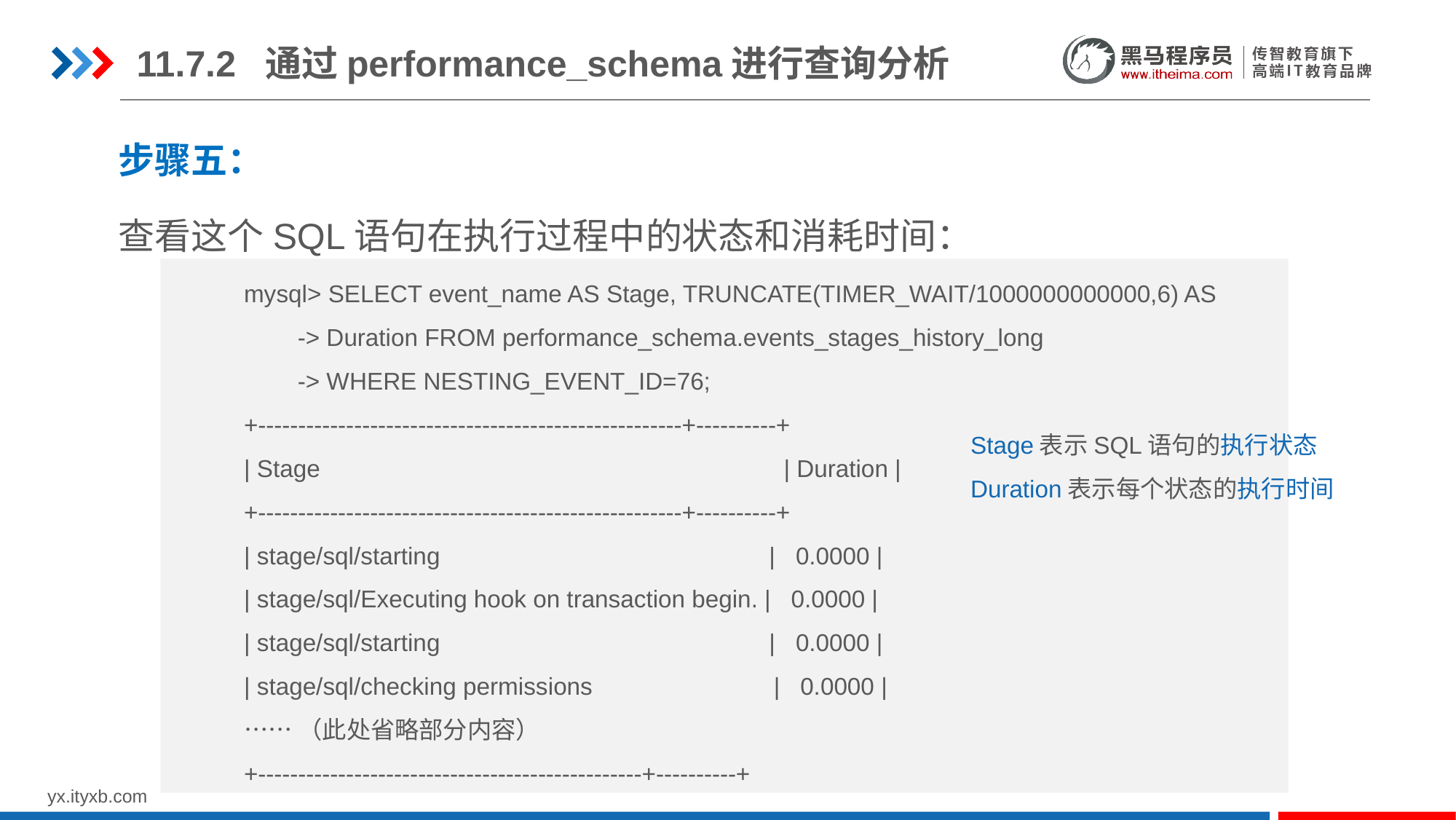

11.7.2  通过performance_schema进行查询分析
步骤五：
查看这个SQL语句在执行过程中的状态和消耗时间：
mysql> SELECT event_name AS Stage, TRUNCATE(TIMER_WAIT/1000000000000,6) AS
        -> Duration FROM performance_schema.events_stages_history_long
        -> WHERE NESTING_EVENT_ID=76;
+-----------------------------------------------------+----------+
| Stage                                                                     | Duration |
+-----------------------------------------------------+----------+
| stage/sql/starting                                                 |   0.0000 |
| stage/sql/Executing hook on transaction begin. |   0.0000 |
| stage/sql/starting                                                 |   0.0000 |
| stage/sql/checking permissions                           |   0.0000 |
……（此处省略部分内容）
+------------------------------------------------+----------+
Stage表示SQL语句的执行状态
Duration表示每个状态的执行时间